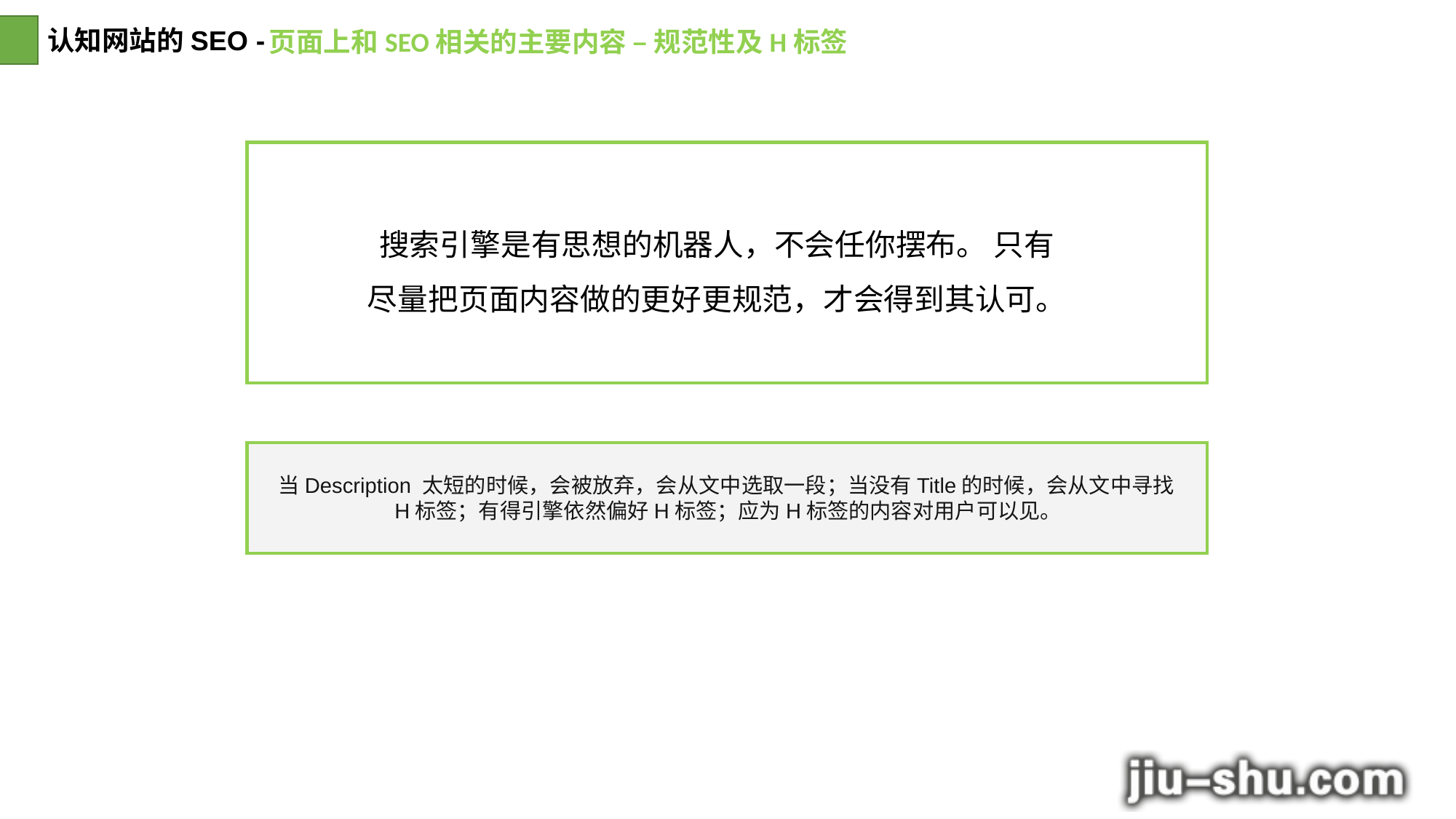

页面上和SEO相关的主要内容 – 规范性及H标签

搜索引擎是有思想的机器人，不会任你摆布。 只有尽量把页面内容做的更好更规范，才会得到其认可。

当Description 太短的时候，会被放弃，会从文中选取一段；当没有Title的时候，会从文中寻找H标签；有得引擎依然偏好H标签；应为H标签的内容对用户可以见。